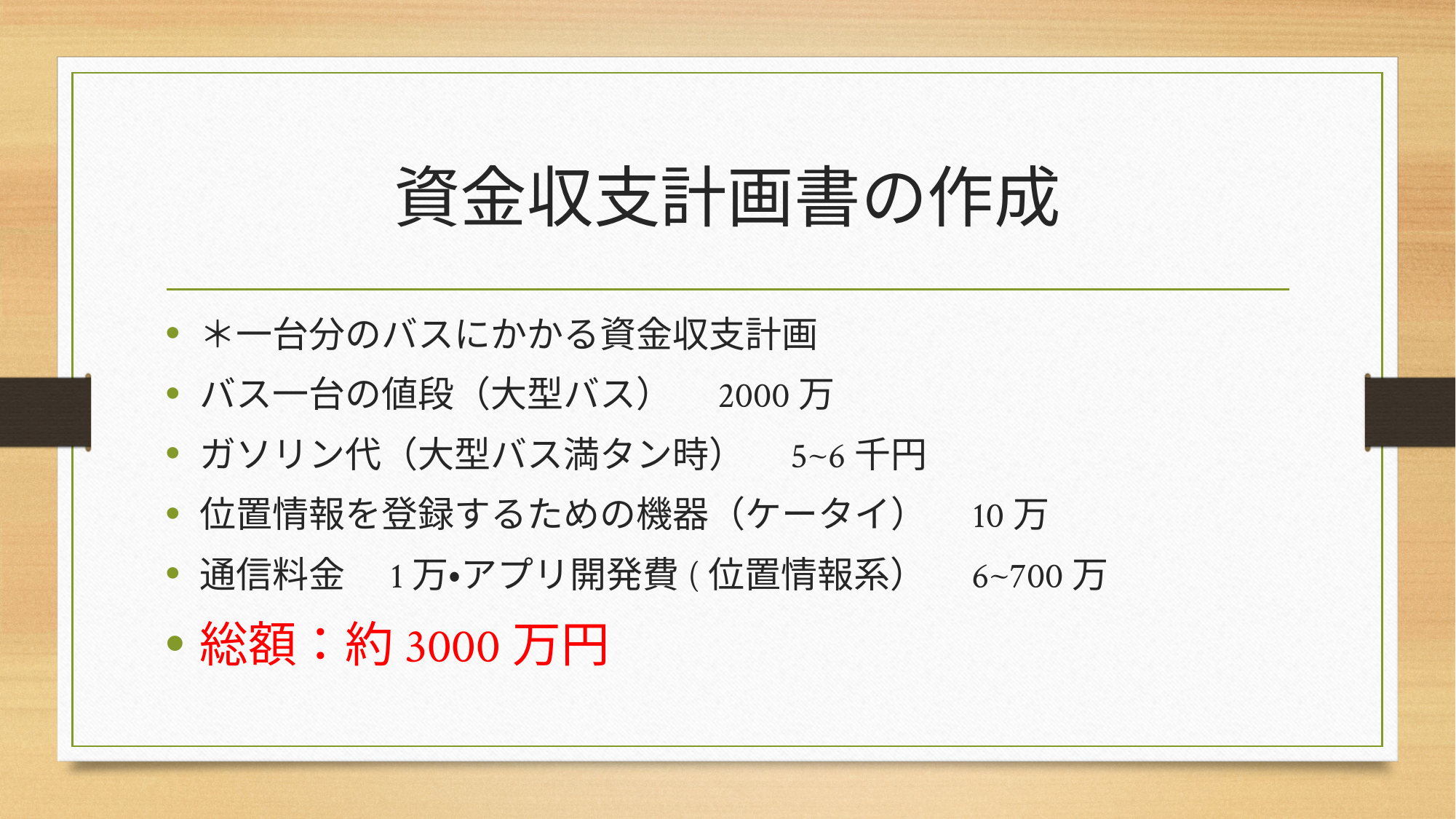

# 資金収支計画書の作成
＊一台分のバスにかかる資金収支計画
バス一台の値段（大型バス）　2000万
ガソリン代（大型バス満タン時）　5~6千円
位置情報を登録するための機器（ケータイ）　10万
通信料金　1万・アプリ開発費(位置情報系）　6~700万
総額：約3000万円